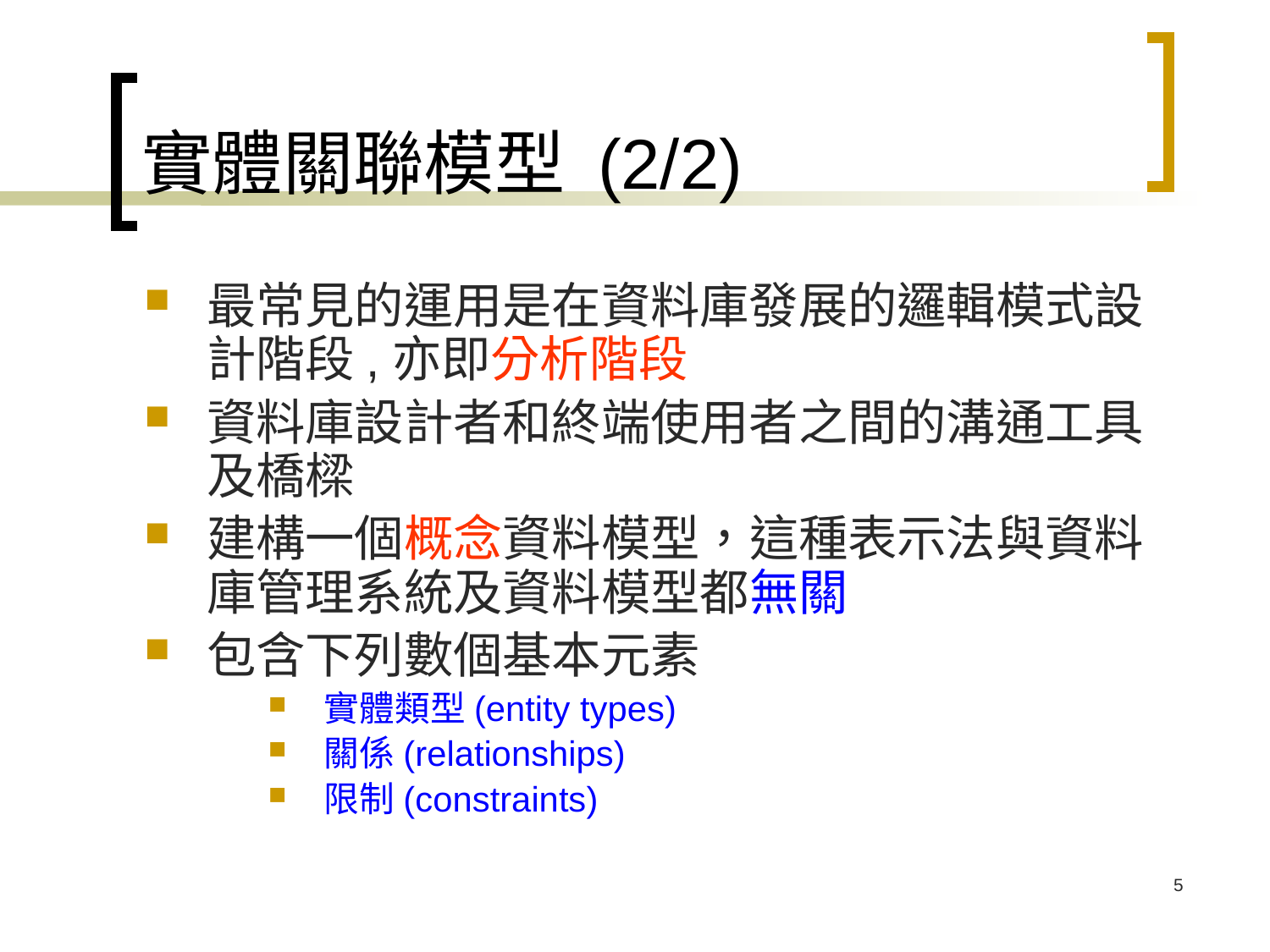

# 實體關聯模型 (2/2)
最常見的運用是在資料庫發展的邏輯模式設計階段,亦即分析階段
資料庫設計者和終端使用者之間的溝通工具及橋樑
建構一個概念資料模型，這種表示法與資料庫管理系統及資料模型都無關
包含下列數個基本元素
實體類型(entity types)
關係(relationships)
限制(constraints)
5